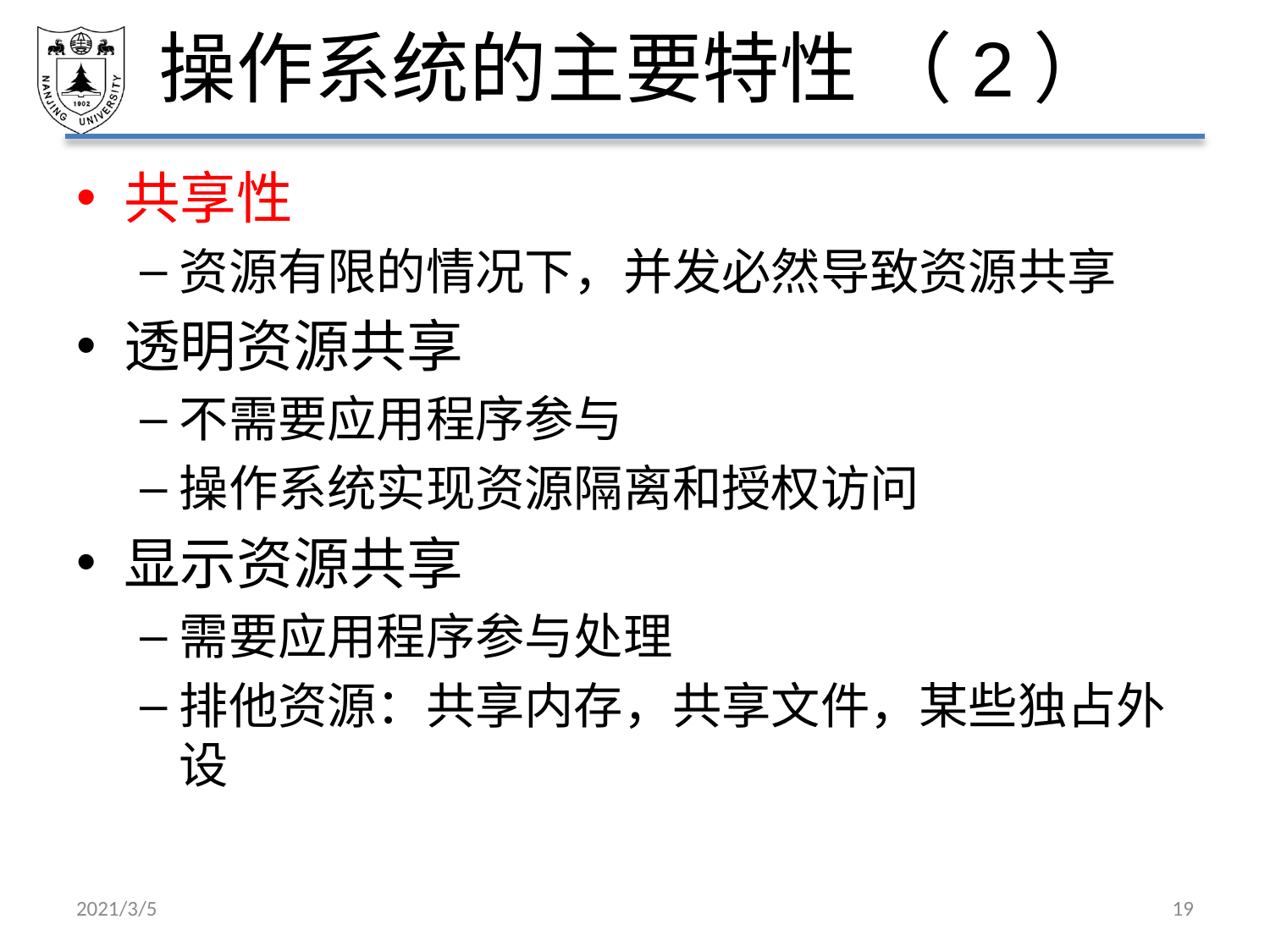

# 操作系统的主要特性 （2）
共享性
资源有限的情况下，并发必然导致资源共享
透明资源共享
不需要应用程序参与
操作系统实现资源隔离和授权访问
显示资源共享
需要应用程序参与处理
排他资源：共享内存，共享文件，某些独占外设

2021/3/5
19